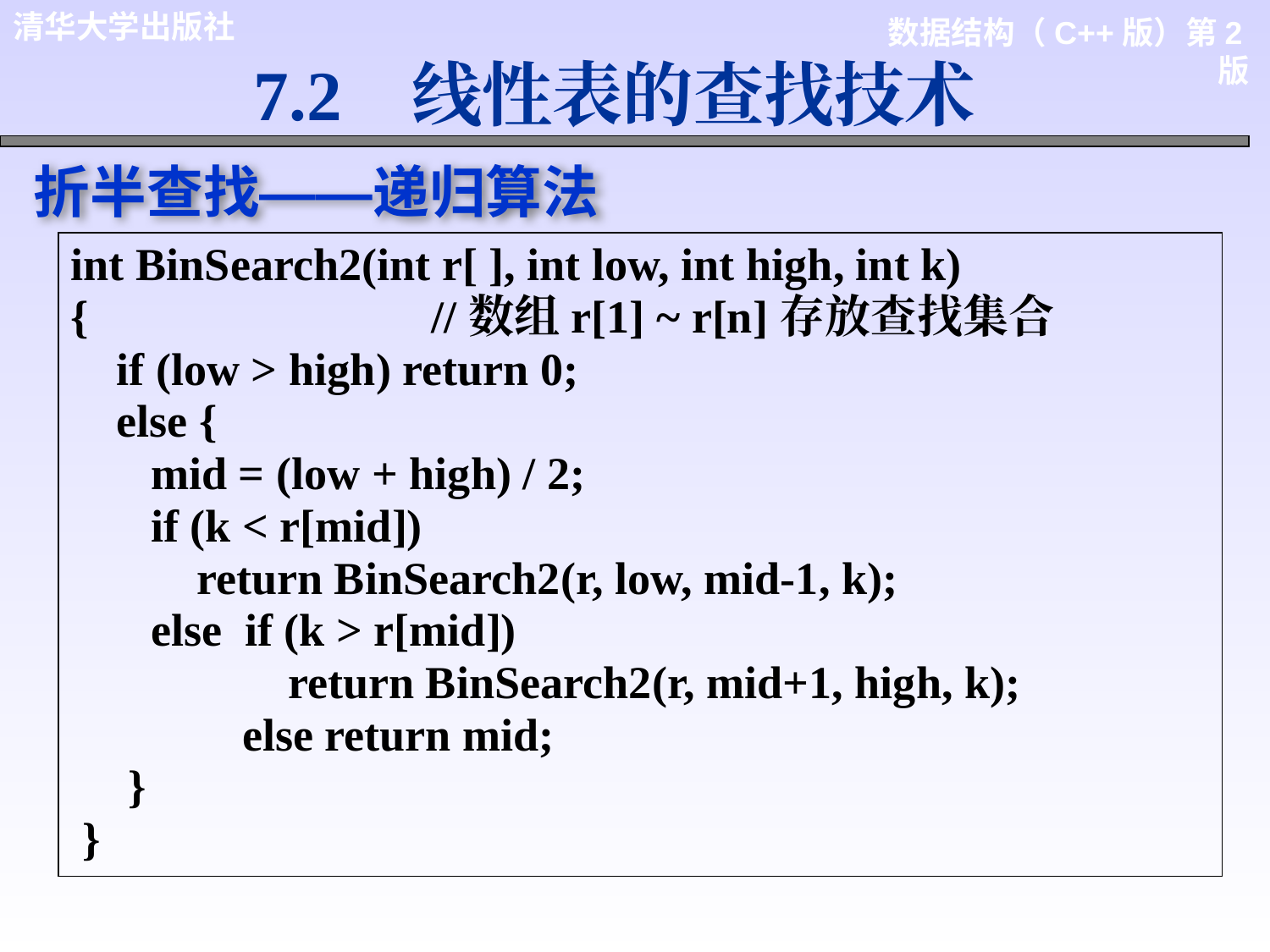

7.2   线性表的查找技术
折半查找——递归算法
int BinSearch2(int r[ ], int low, int high, int k)
{                              //数组r[1] ~ r[n]存放查找集合
    if (low > high) return 0;
    else {
       mid = (low + high) / 2;
       if (k < r[mid])
           return BinSearch2(r, low, mid-1, k);
       else  if (k > r[mid])
                   return BinSearch2(r, mid+1, high, k);
               else return mid;
     }
 }